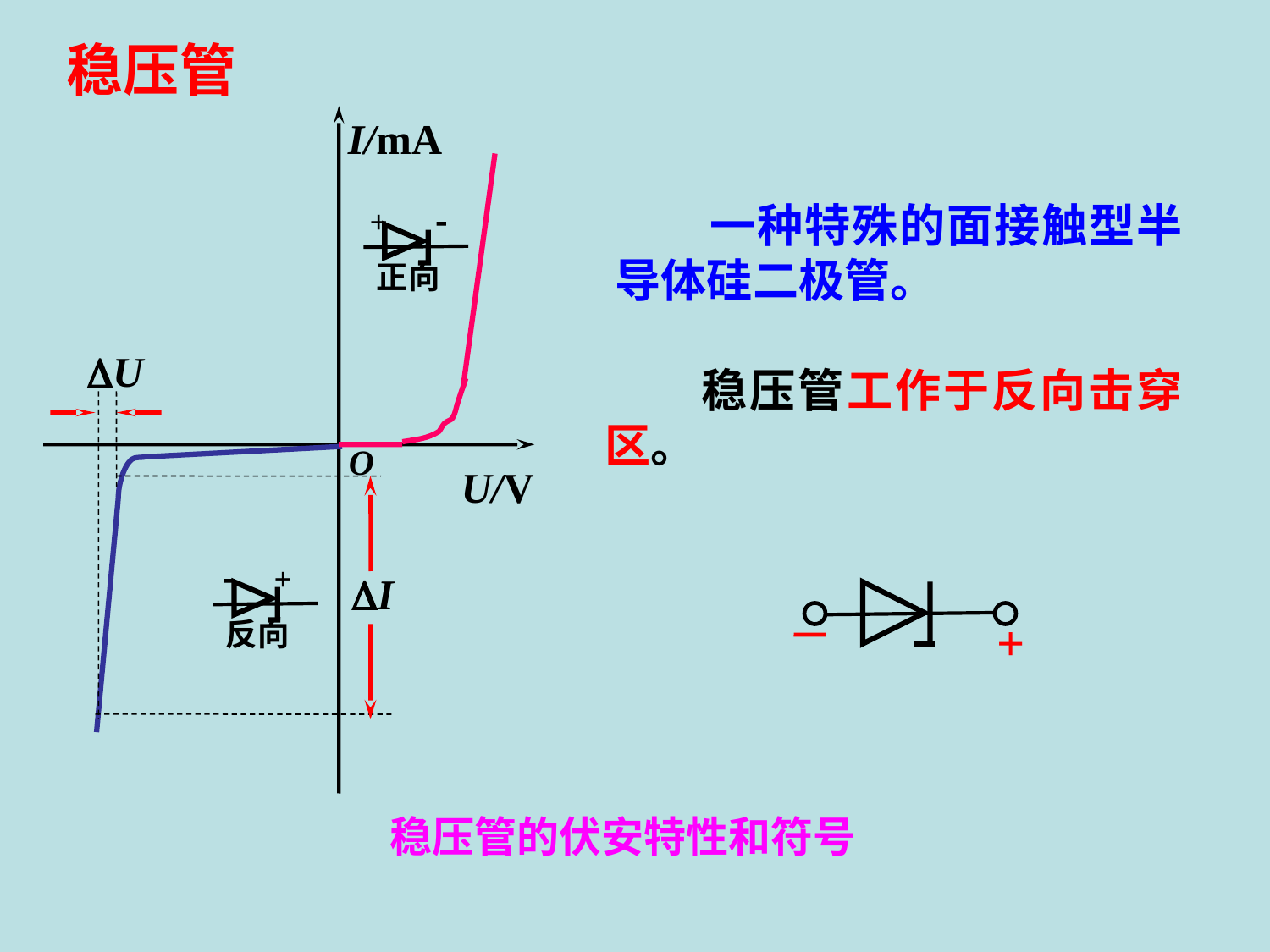

稳压管
I/mA

O

U/V

+      −
正向

　　一种特殊的面接触型半导体硅二极管。
ΔU

　　稳压管工作于反向击穿区。

ΔI

−     +
反向

+

   稳压管的伏安特性和符号